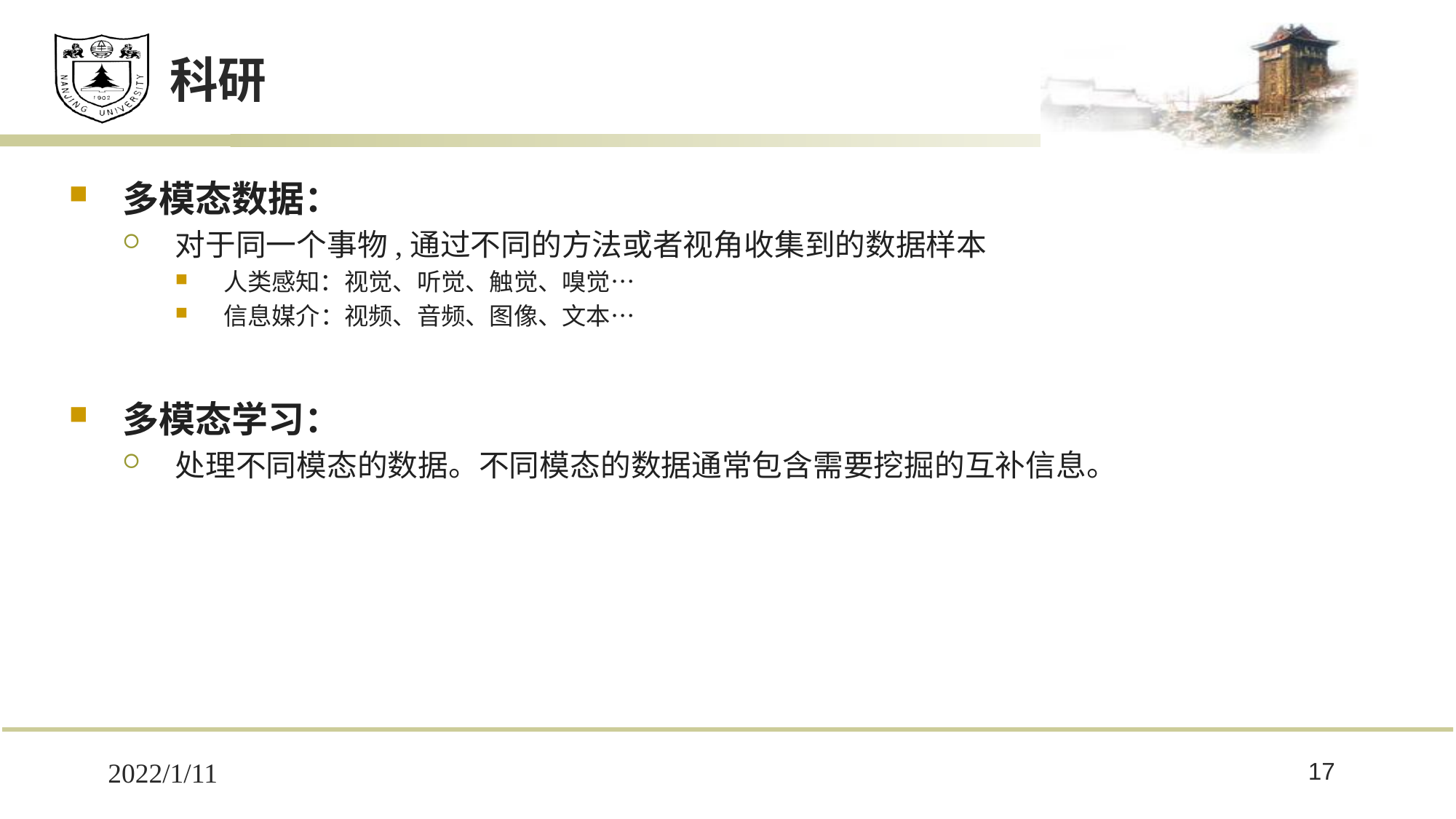

# 科研
多模态数据：
对于同一个事物,通过不同的方法或者视角收集到的数据样本
人类感知：视觉、听觉、触觉、嗅觉…
信息媒介：视频、音频、图像、文本…
多模态学习：
处理不同模态的数据。不同模态的数据通常包含需要挖掘的互补信息。
2022/1/11
17